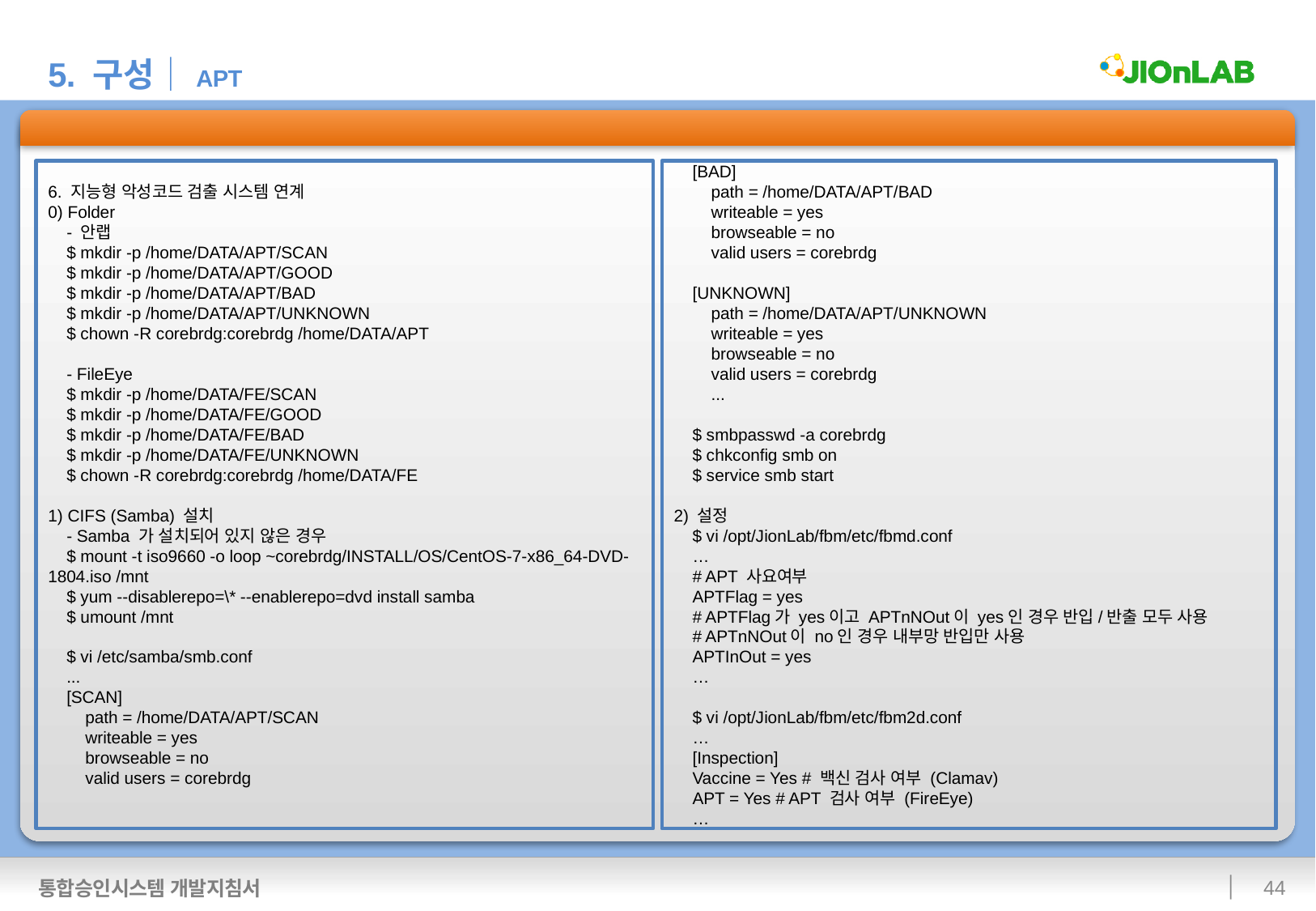

5. 구성│APT

통합승인시스템 구성

6. 지능형 악성코드 검출 시스템 연계
0) Folder
    - 안랩
    $ mkdir -p /home/DATA/APT/SCAN
    $ mkdir -p /home/DATA/APT/GOOD
    $ mkdir -p /home/DATA/APT/BAD
    $ mkdir -p /home/DATA/APT/UNKNOWN
    $ chown -R corebrdg:corebrdg /home/DATA/APT

    - FileEye
    $ mkdir -p /home/DATA/FE/SCAN
    $ mkdir -p /home/DATA/FE/GOOD
    $ mkdir -p /home/DATA/FE/BAD
    $ mkdir -p /home/DATA/FE/UNKNOWN
    $ chown -R corebrdg:corebrdg /home/DATA/FE

1) CIFS (Samba) 설치
    - Samba 가 설치되어 있지 않은 경우
    $ mount -t iso9660 -o loop ~corebrdg/INSTALL/OS/CentOS-7-x86_64-DVD-1804.iso /mnt
    $ yum --disablerepo=\* --enablerepo=dvd install samba
    $ umount /mnt

    $ vi /etc/samba/smb.conf
    ...
    [SCAN]
        path = /home/DATA/APT/SCAN
        writeable = yes
        browseable = no
        valid users = corebrdg

    [BAD]
        path = /home/DATA/APT/BAD
        writeable = yes
        browseable = no
        valid users = corebrdg

    [UNKNOWN]
        path = /home/DATA/APT/UNKNOWN
        writeable = yes
        browseable = no
        valid users = corebrdg
        ...

    $ smbpasswd -a corebrdg
    $ chkconfig smb on
    $ service smb start

2) 설정
    $ vi /opt/JionLab/fbm/etc/fbmd.conf
    …
    # APT 사요여부
    APTFlag = yes
    # APTFlag가 yes이고 APTnNOut이 yes인 경우 반입/반출 모두 사용
    # APTnNOut이 no인 경우 내부망 반입만 사용
    APTInOut = yes
    …

    $ vi /opt/JionLab/fbm/etc/fbm2d.conf
    …
    [Inspection]
    Vaccine = Yes # 백신 검사 여부 (Clamav)
    APT = Yes # APT 검사 여부 (FireEye)
    …
 44